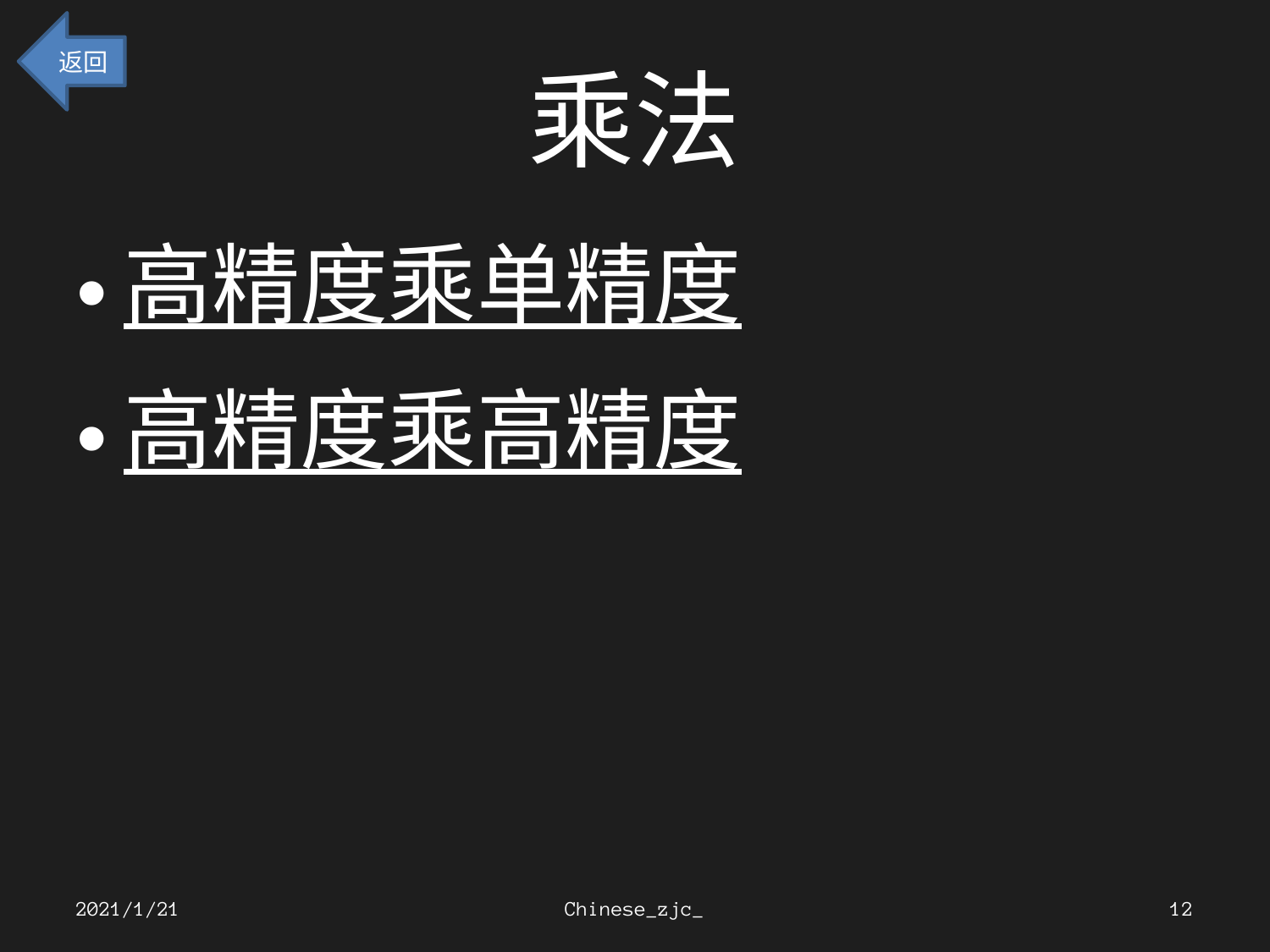

返回
# 乘法
高精度乘单精度
高精度乘高精度
2021/1/21
Chinese_zjc_
12